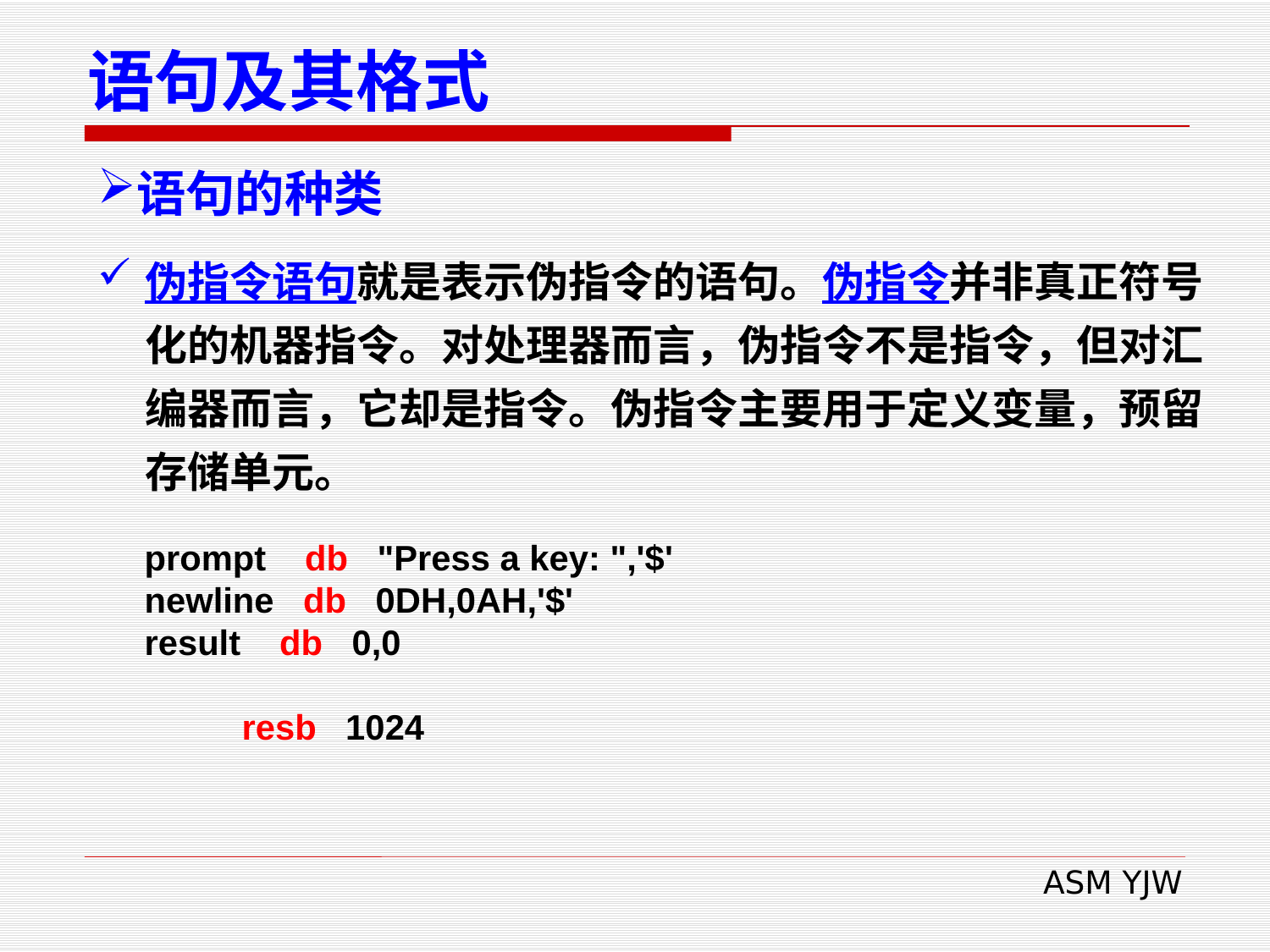

# 语句及其格式
语句的种类
伪指令语句就是表示伪指令的语句。伪指令并非真正符号化的机器指令。对处理器而言，伪指令不是指令，但对汇编器而言，它却是指令。伪指令主要用于定义变量，预留存储单元。
prompt    db   "Press a key: ",'$'
newline   db   0DH,0AH,'$'
result    db   0,0

          resb   1024